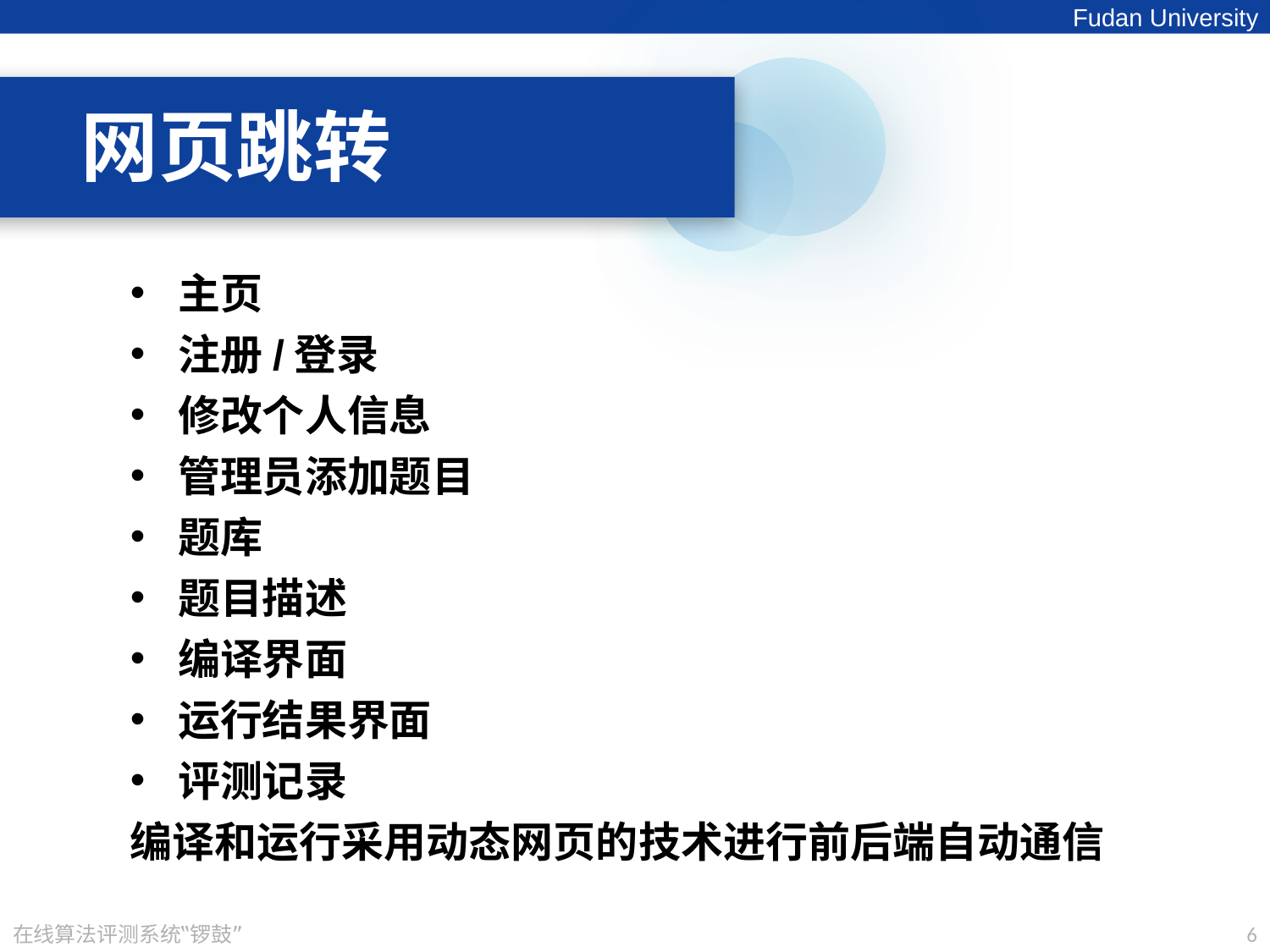

网页跳转

主页
注册/登录
修改个人信息
管理员添加题目
题库
题目描述
编译界面
运行结果界面
评测记录
编译和运行采用动态网页的技术进行前后端自动通信
在线算法评测系统“锣鼓”
6